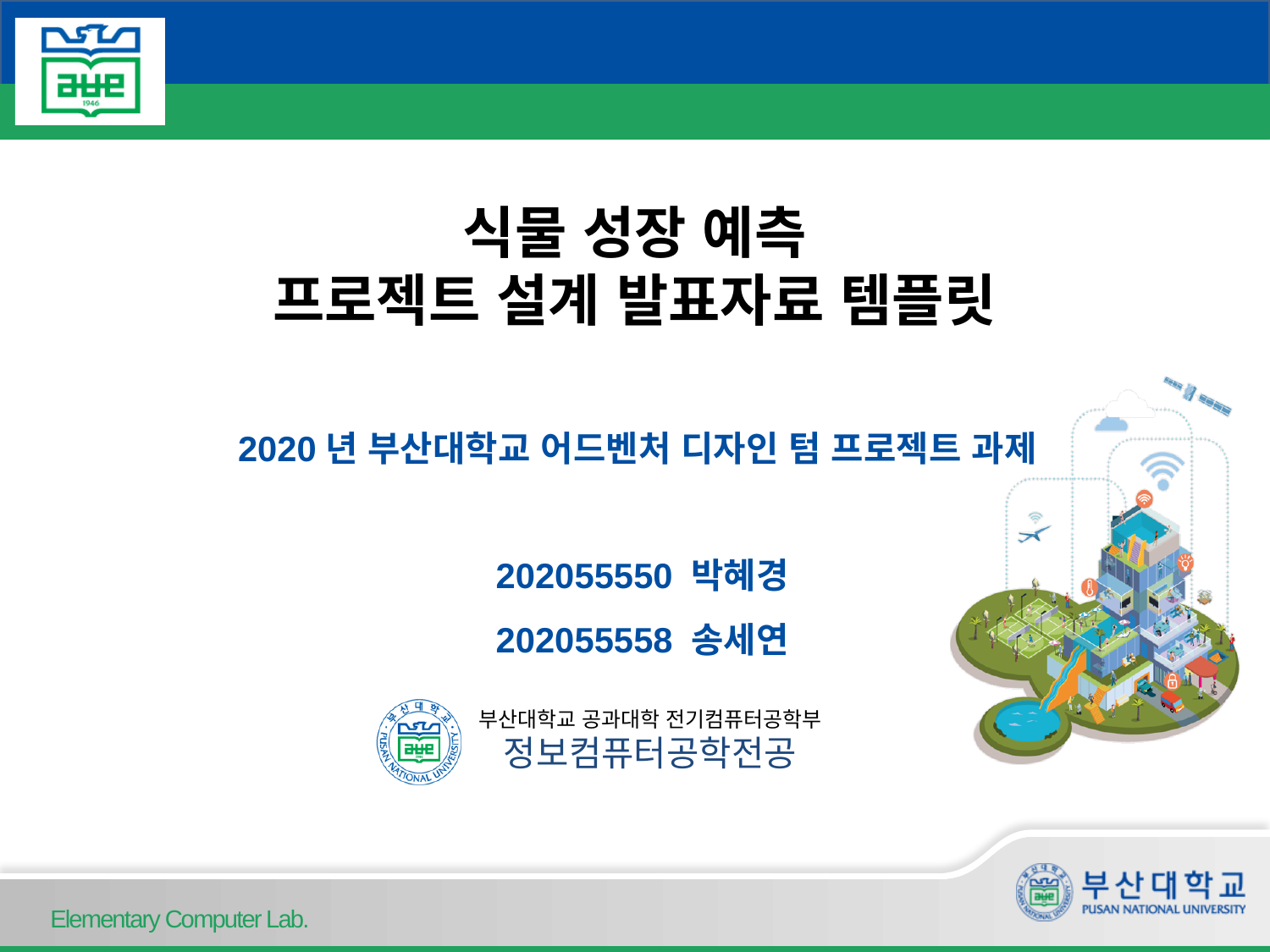

# 식물 성장 예측 프로젝트 설계 발표자료 템플릿
2020년 부산대학교 어드벤처 디자인 텀 프로젝트 과제

202055550 박혜경
202055558 송세연
Elementary Computer Lab.